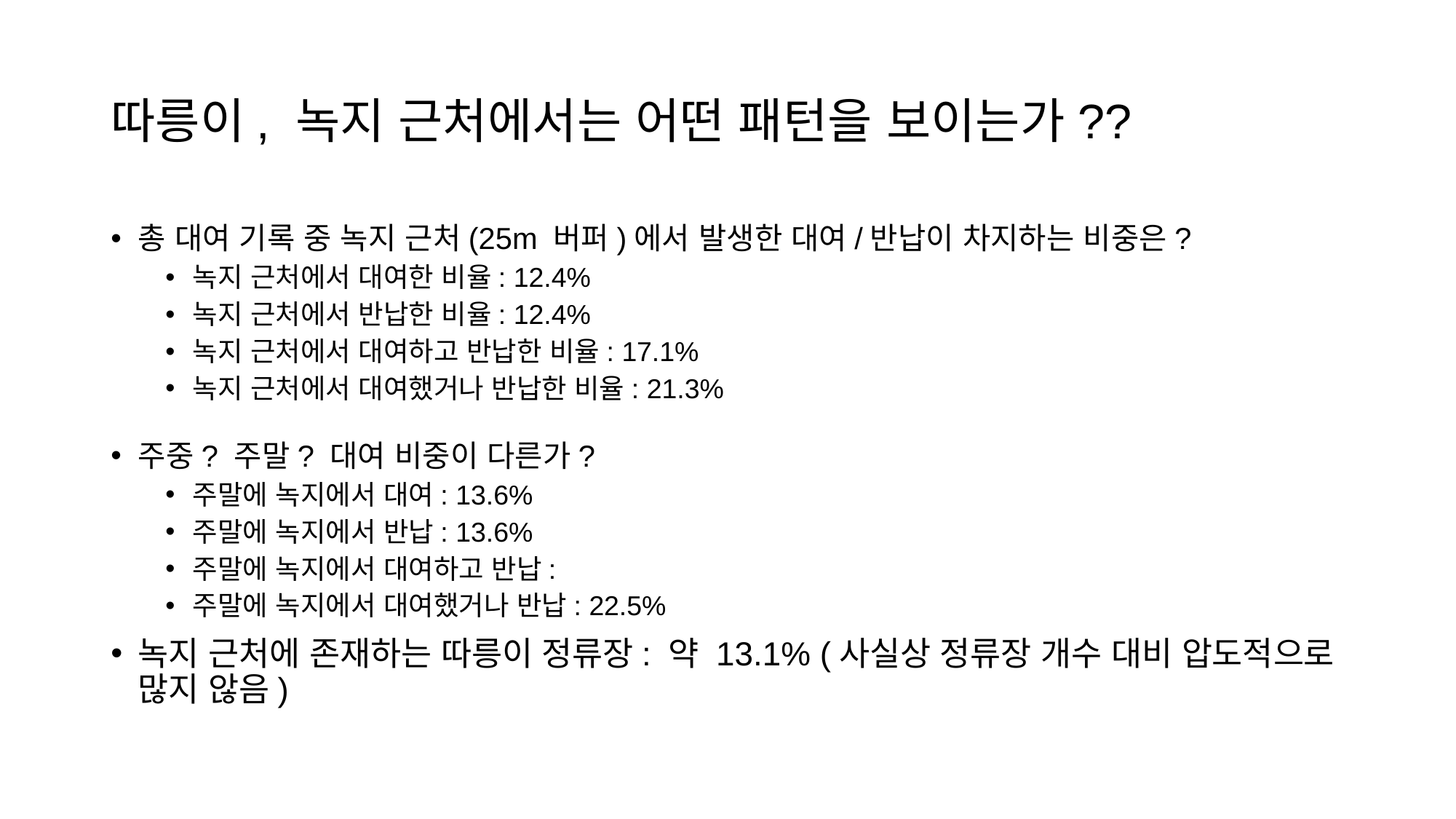

# 따릉이, 녹지 근처에서는 어떤 패턴을 보이는가??
총 대여 기록 중 녹지 근처(25m 버퍼)에서 발생한 대여/반납이 차지하는 비중은?
녹지 근처에서 대여한 비율: 12.4%
녹지 근처에서 반납한 비율: 12.4%
녹지 근처에서 대여하고 반납한 비율: 17.1%
녹지 근처에서 대여했거나 반납한 비율: 21.3%
주중? 주말? 대여 비중이 다른가?
주말에 녹지에서 대여: 13.6%
주말에 녹지에서 반납: 13.6%
주말에 녹지에서 대여하고 반납:
주말에 녹지에서 대여했거나 반납: 22.5%
녹지 근처에 존재하는 따릉이 정류장: 약 13.1% (사실상 정류장 개수 대비 압도적으로 많지 않음)